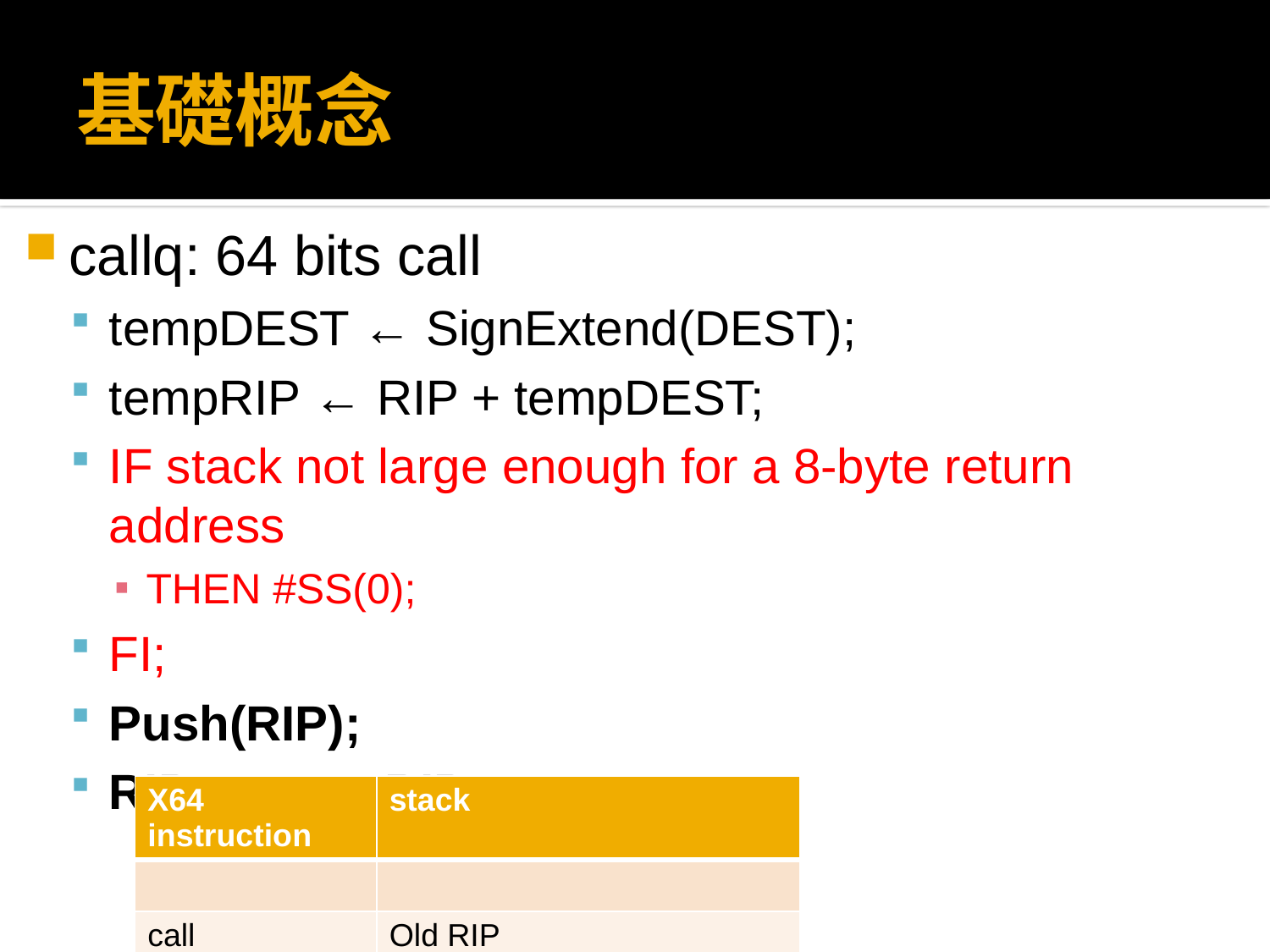

# 基礎概念
callq: 64 bits call
tempDEST ← SignExtend(DEST);
tempRIP ← RIP + tempDEST;
IF stack not large enough for a 8-byte return address
THEN #SS(0);
FI;
Push(RIP);
RIP ← tempRIP;
| X64 instruction | stack |
| --- | --- |
|  |  |
| call | Old RIP |